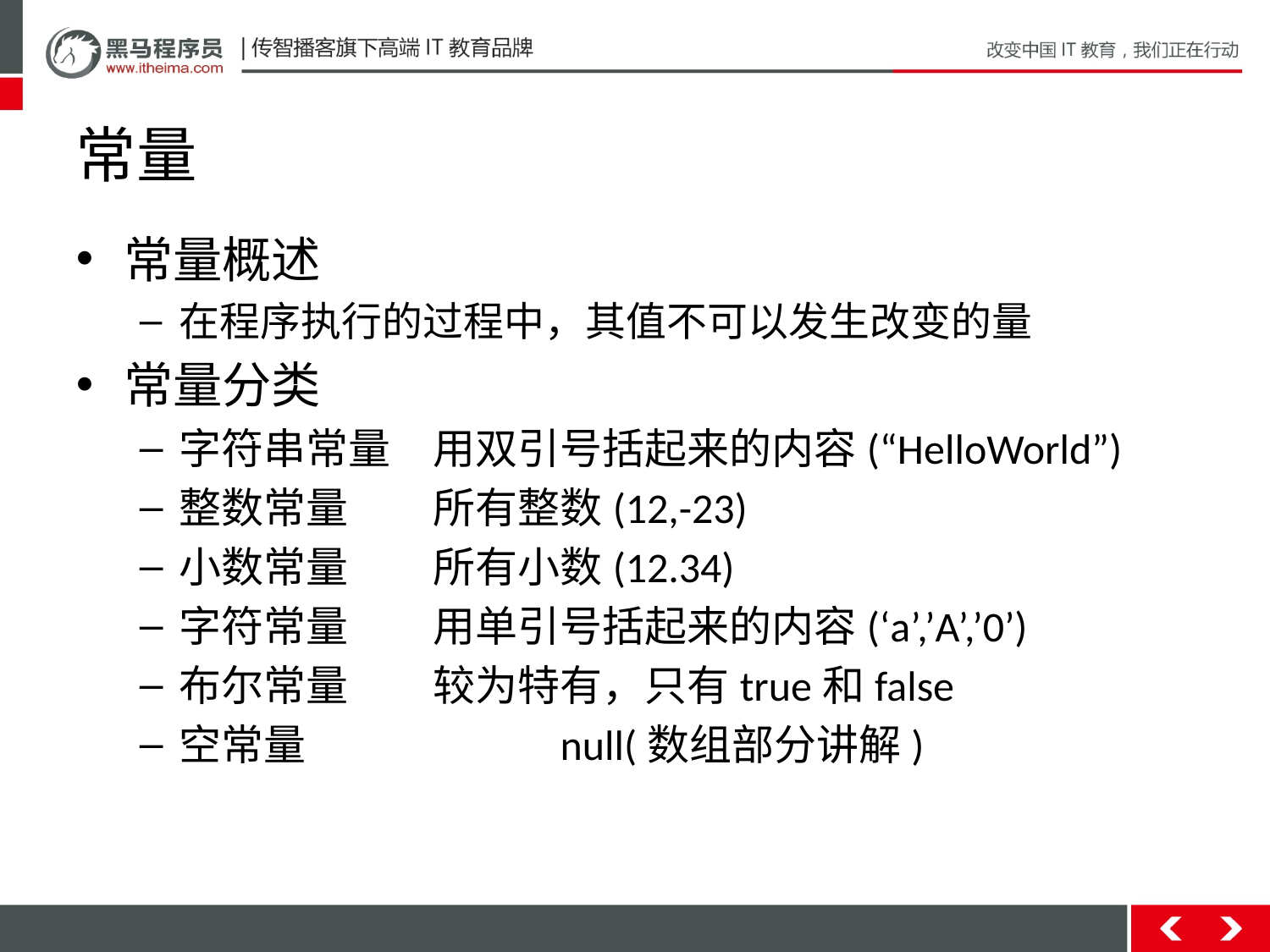

# 常量
常量概述
在程序执行的过程中，其值不可以发生改变的量
常量分类
字符串常量	用双引号括起来的内容(“HelloWorld”)
整数常量	所有整数(12,-23)
小数常量	所有小数(12.34)
字符常量	用单引号括起来的内容(‘a’,’A’,’0’)
布尔常量	较为特有，只有true和false
空常量		null(数组部分讲解)